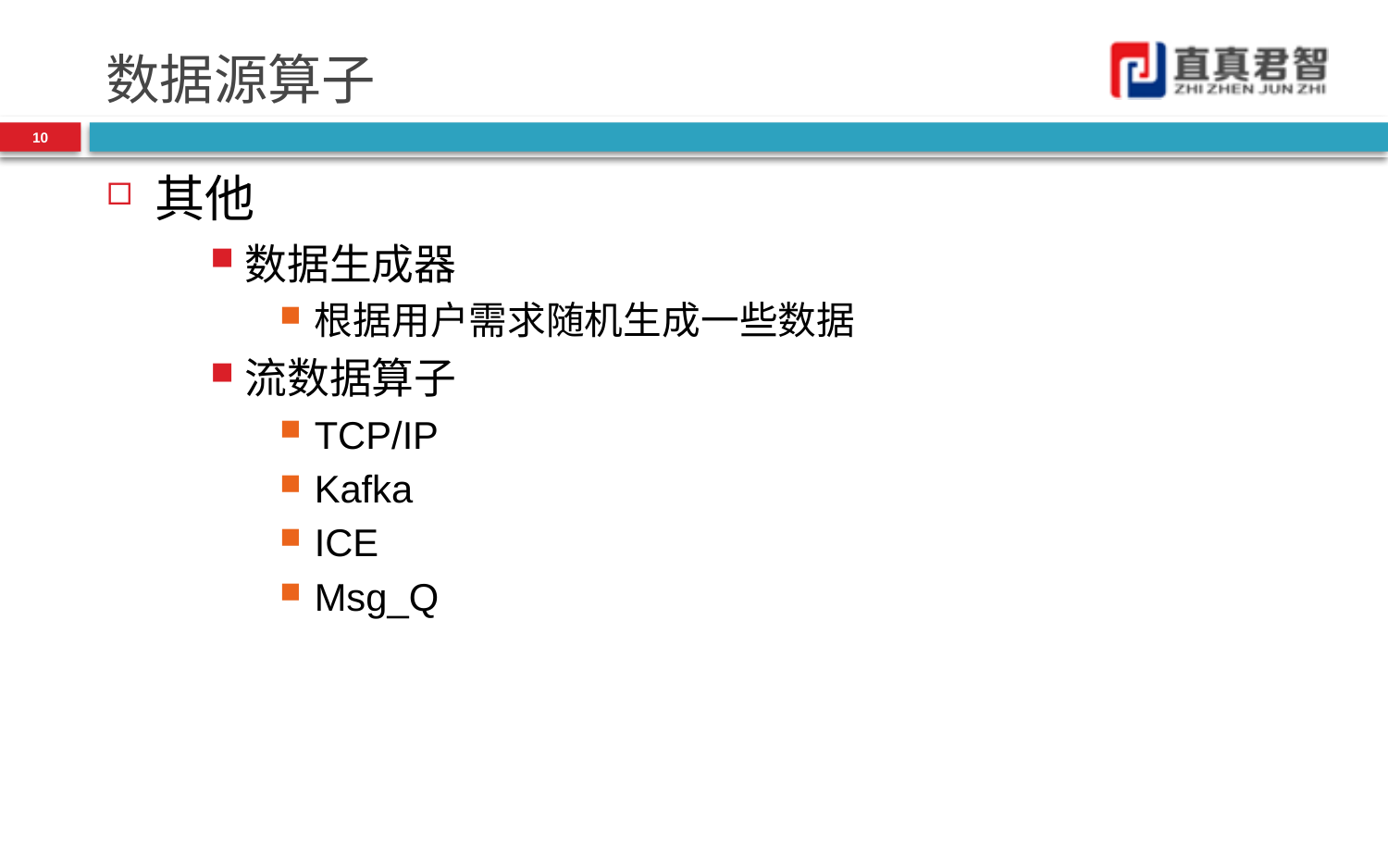

# 数据源算子
10
其他
数据生成器
根据用户需求随机生成一些数据
流数据算子
TCP/IP
Kafka
ICE
Msg_Q